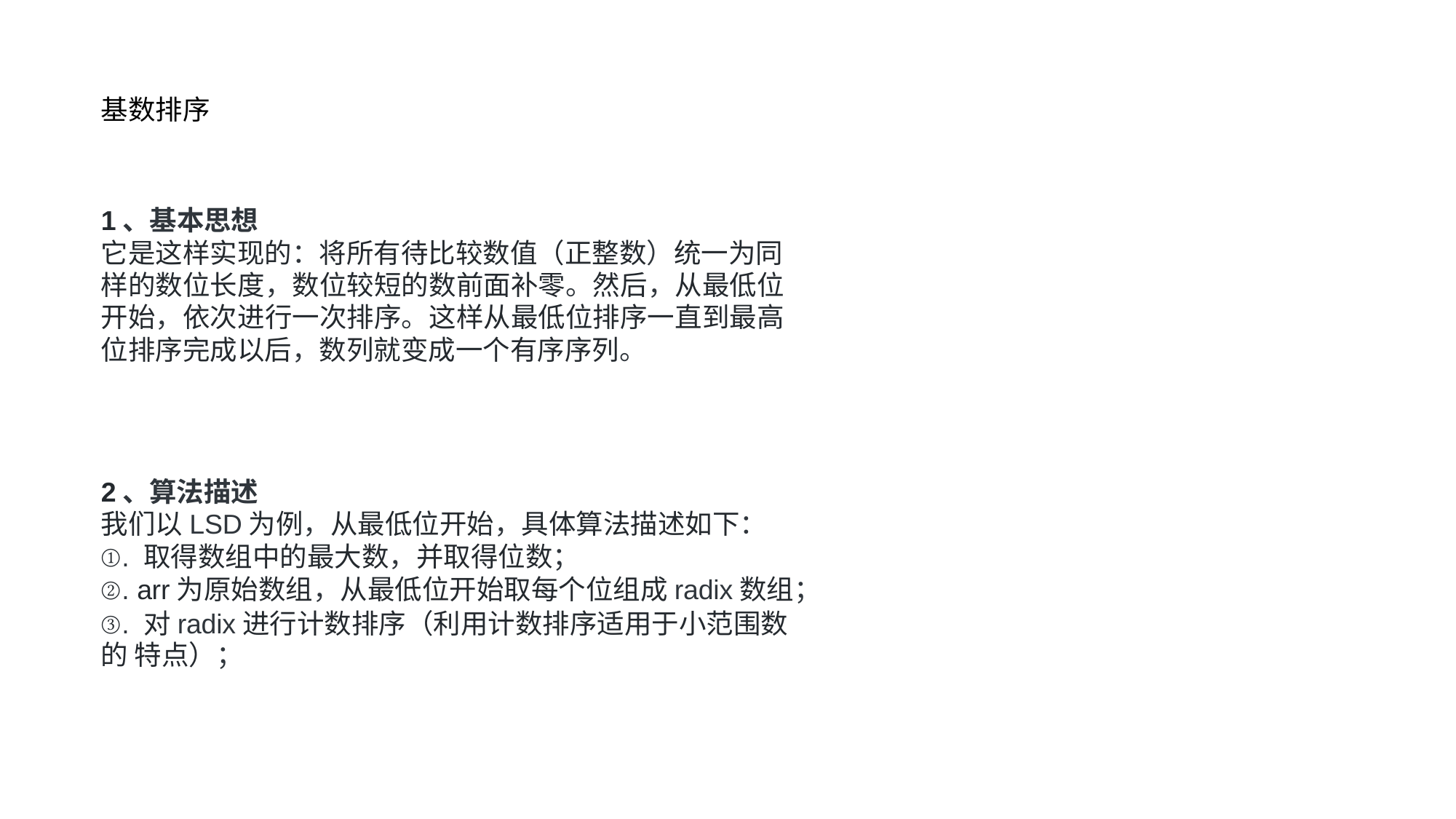

# 基数排序
1、基本思想
它是这样实现的：将所有待比较数值（正整数）统一为同
样的数位长度，数位较短的数前面补零。然后，从最低位 开始，依次进行一次排序。这样从最低位排序一直到最高 位排序完成以后，数列就变成一个有序序列。
2、算法描述
我们以LSD为例，从最低位开始，具体算法描述如下：
①. 取得数组中的最大数，并取得位数；
②. arr为原始数组，从最低位开始取每个位组成radix数组；
③. 对radix进行计数排序（利用计数排序适用于小范围数的 特点）；